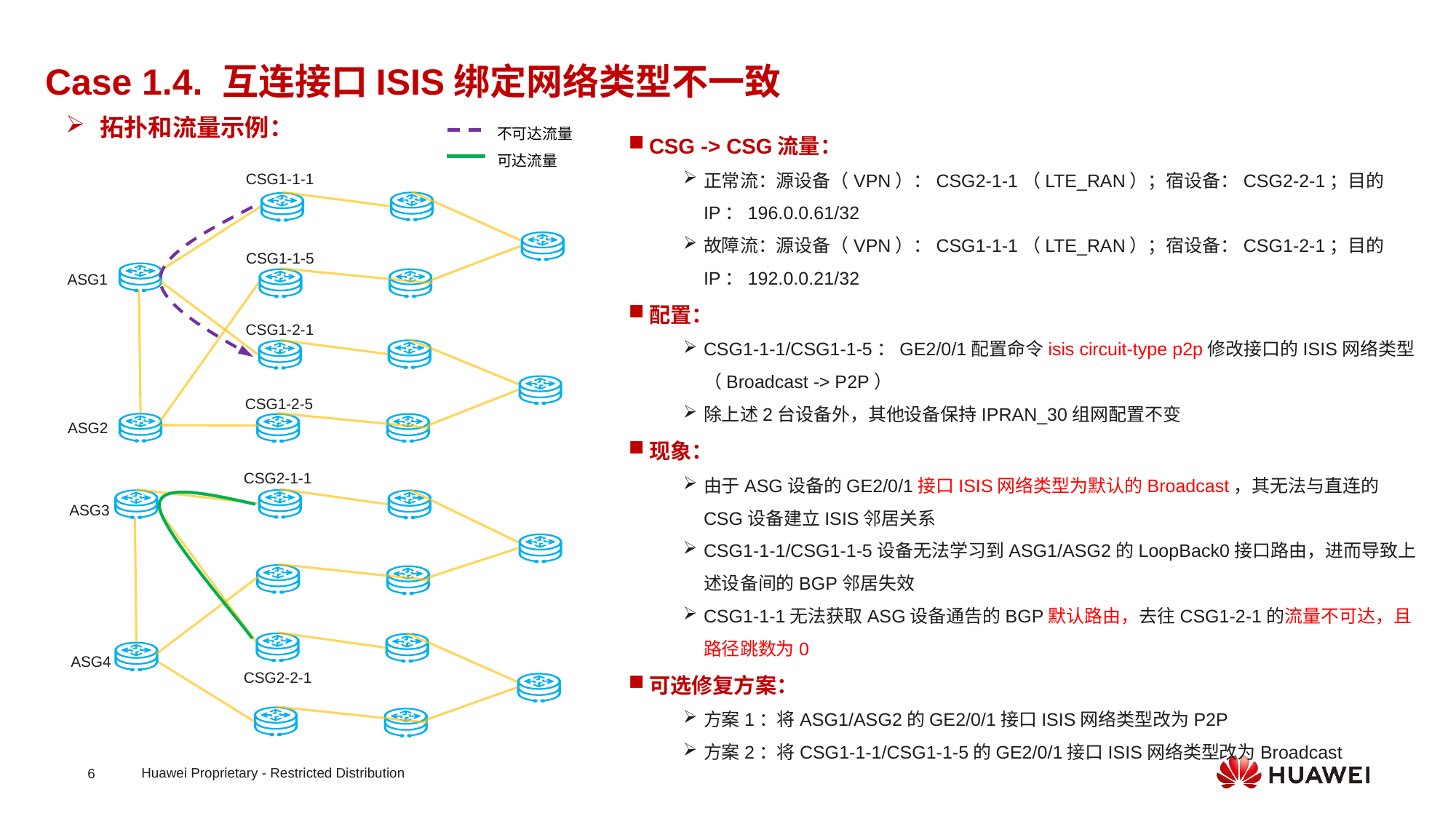

Case 1.4. 互连接口ISIS绑定网络类型不一致
拓扑和流量示例：
不可达流量
可达流量
CSG -> CSG流量：
正常流：源设备（VPN）：CSG2-1-1（LTE_RAN）；宿设备：CSG2-2-1；目的IP：196.0.0.61/32
故障流：源设备（VPN）：CSG1-1-1（LTE_RAN）；宿设备：CSG1-2-1；目的IP：192.0.0.21/32
配置：
CSG1-1-1/CSG1-1-5：GE2/0/1配置命令isis circuit-type p2p修改接口的ISIS网络类型（Broadcast -> P2P）
除上述2台设备外，其他设备保持IPRAN_30组网配置不变
现象：
由于ASG设备的GE2/0/1接口ISIS网络类型为默认的Broadcast，其无法与直连的CSG设备建立ISIS邻居关系
CSG1-1-1/CSG1-1-5设备无法学习到ASG1/ASG2的LoopBack0接口路由，进而导致上述设备间的BGP邻居失效
CSG1-1-1无法获取ASG设备通告的BGP默认路由，去往CSG1-2-1的流量不可达，且路径跳数为0
可选修复方案：
方案1：将ASG1/ASG2的GE2/0/1接口ISIS网络类型改为P2P
方案2：将CSG1-1-1/CSG1-1-5的GE2/0/1接口ISIS网络类型改为Broadcast
CSG1-1-1

CSG1-1-5

ASG1

CSG1-2-1

CSG1-2-5

ASG2
CSG2-1-1

ASG3

ASG4
CSG2-2-1